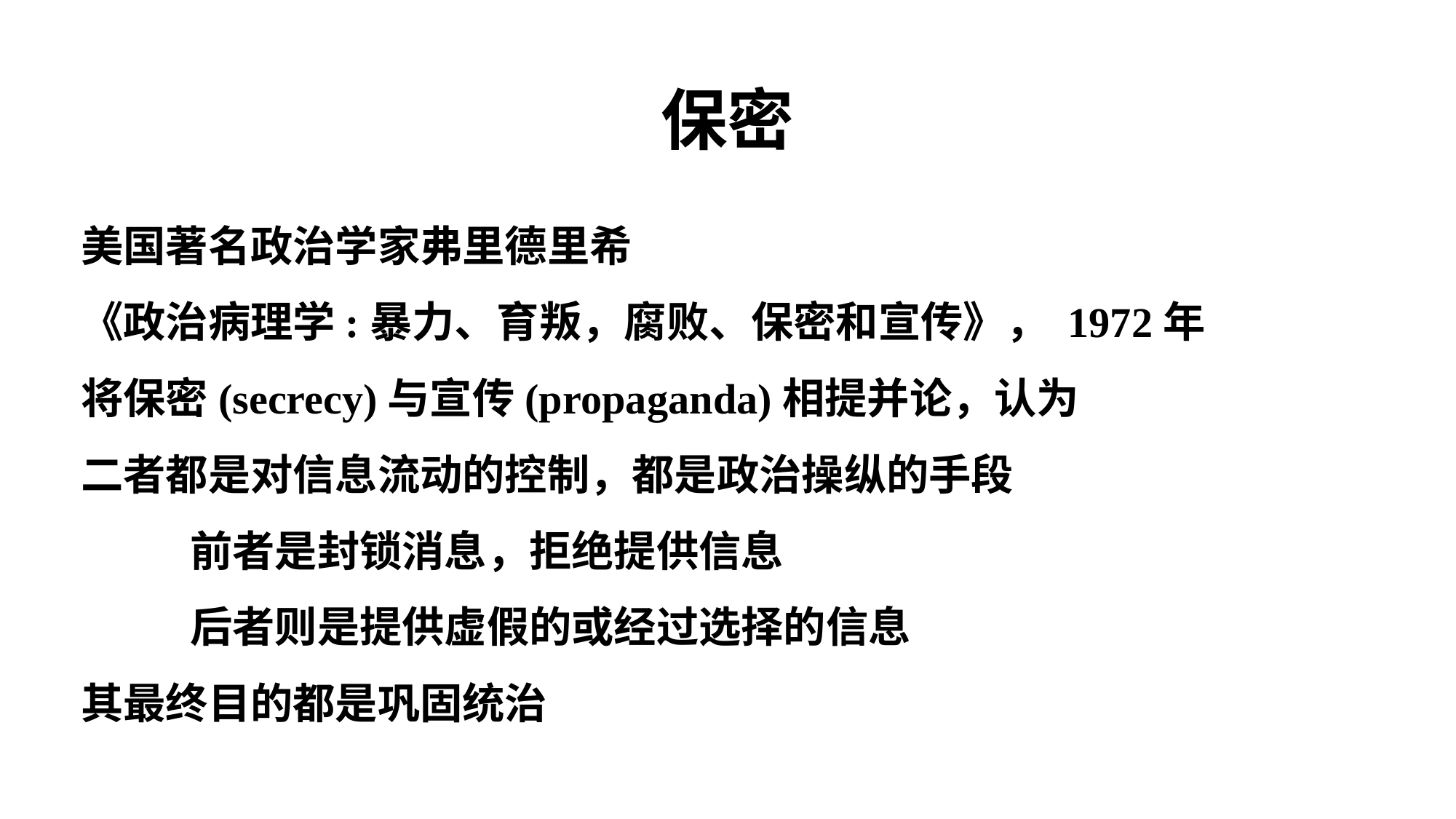

# 保密
美国著名政治学家弗里德里希
《政治病理学:暴力、育叛，腐败、保密和宣传》， 1972年
将保密(secrecy)与宣传(propaganda)相提并论，认为
二者都是对信息流动的控制，都是政治操纵的手段
	前者是封锁消息，拒绝提供信息
	后者则是提供虚假的或经过选择的信息
其最终目的都是巩固统治